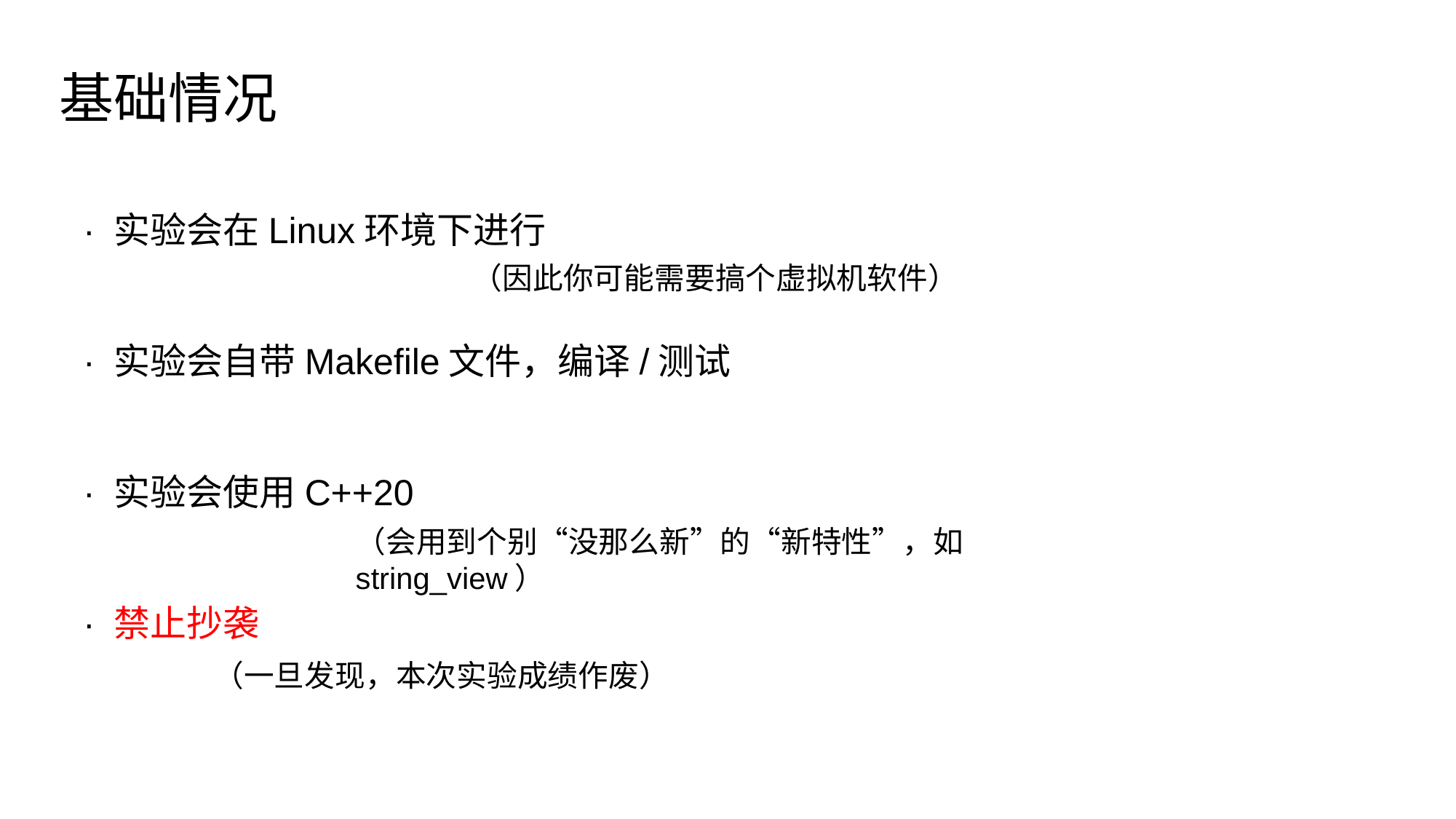

# 基础情况
· 实验会在Linux环境下进行

· 实验会自带Makefile文件，编译/测试

· 实验会使用C++20

· 禁止抄袭

（因此你可能需要搞个虚拟机软件）
（会用到个别“没那么新”的“新特性”，如string_view）
（一旦发现，本次实验成绩作废）